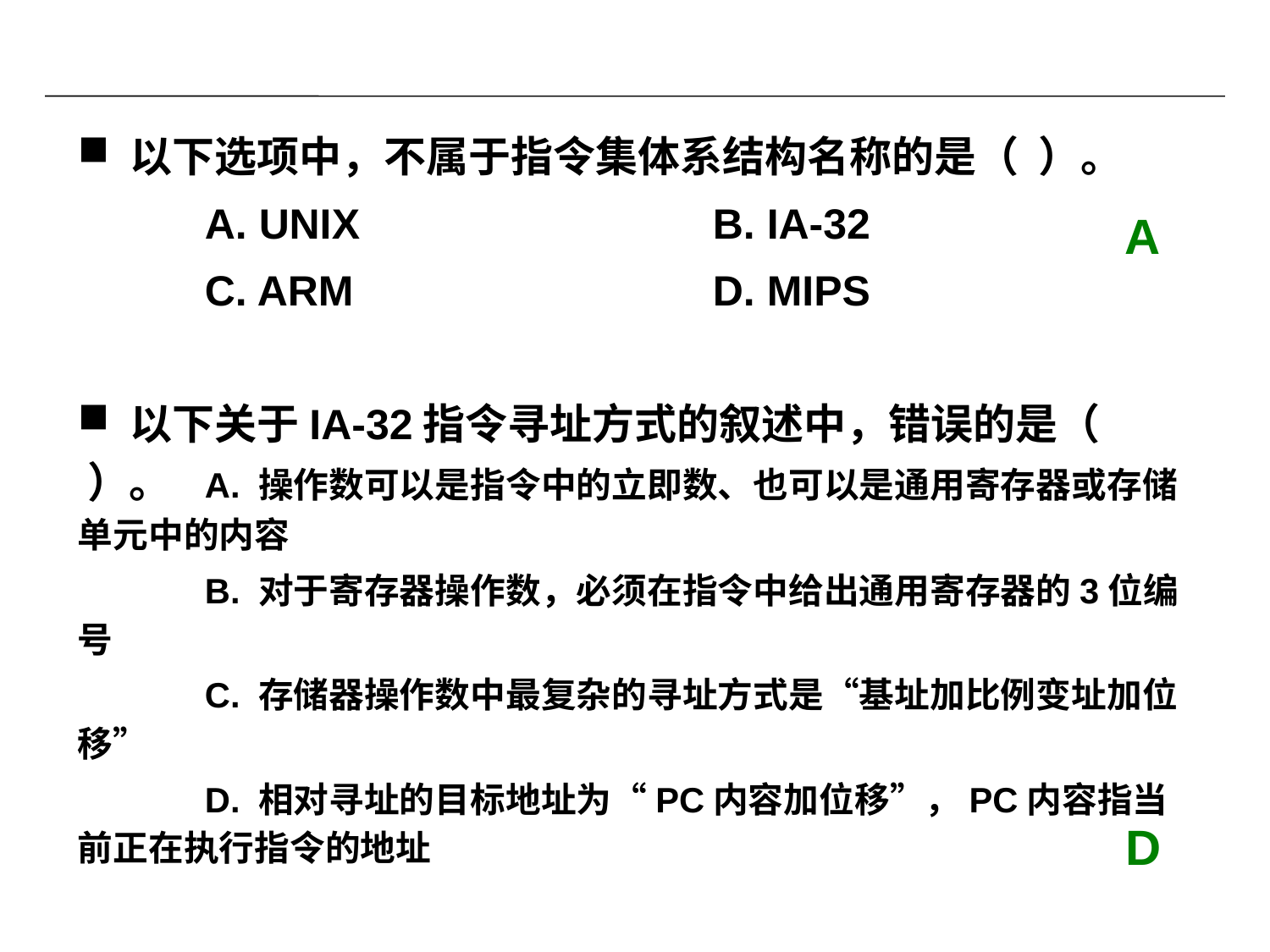

#
 以下选项中，不属于指令集体系结构名称的是（  ）。
	A. UNIX		 	B. IA-32
	C. ARM    			D. MIPS

 以下关于IA-32指令寻址方式的叙述中，错误的是（  ）。	A. 操作数可以是指令中的立即数、也可以是通用寄存器或存储单元中的内容
	B. 对于寄存器操作数，必须在指令中给出通用寄存器的3位编号
	C. 存储器操作数中最复杂的寻址方式是“基址加比例变址加位移”
	D. 相对寻址的目标地址为“PC内容加位移”，PC内容指当前正在执行指令的地址
A
D